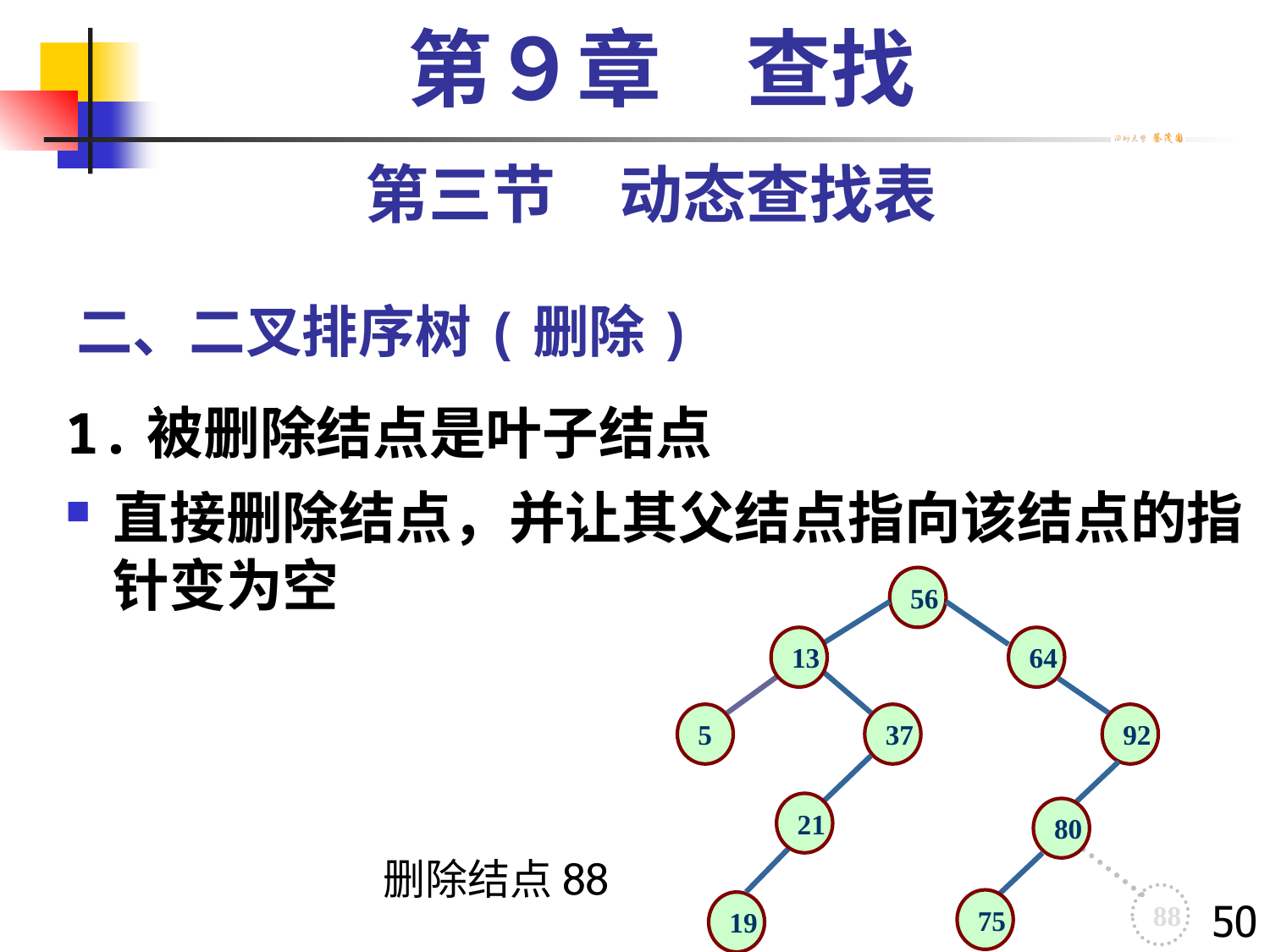

第９章　查找
第三节　动态查找表
# 二、二叉排序树(删除)
1.被删除结点是叶子结点
直接删除结点，并让其父结点指向该结点的指针变为空
56

13
64

5
37
92

21
80

88
75
19
删除结点88
50